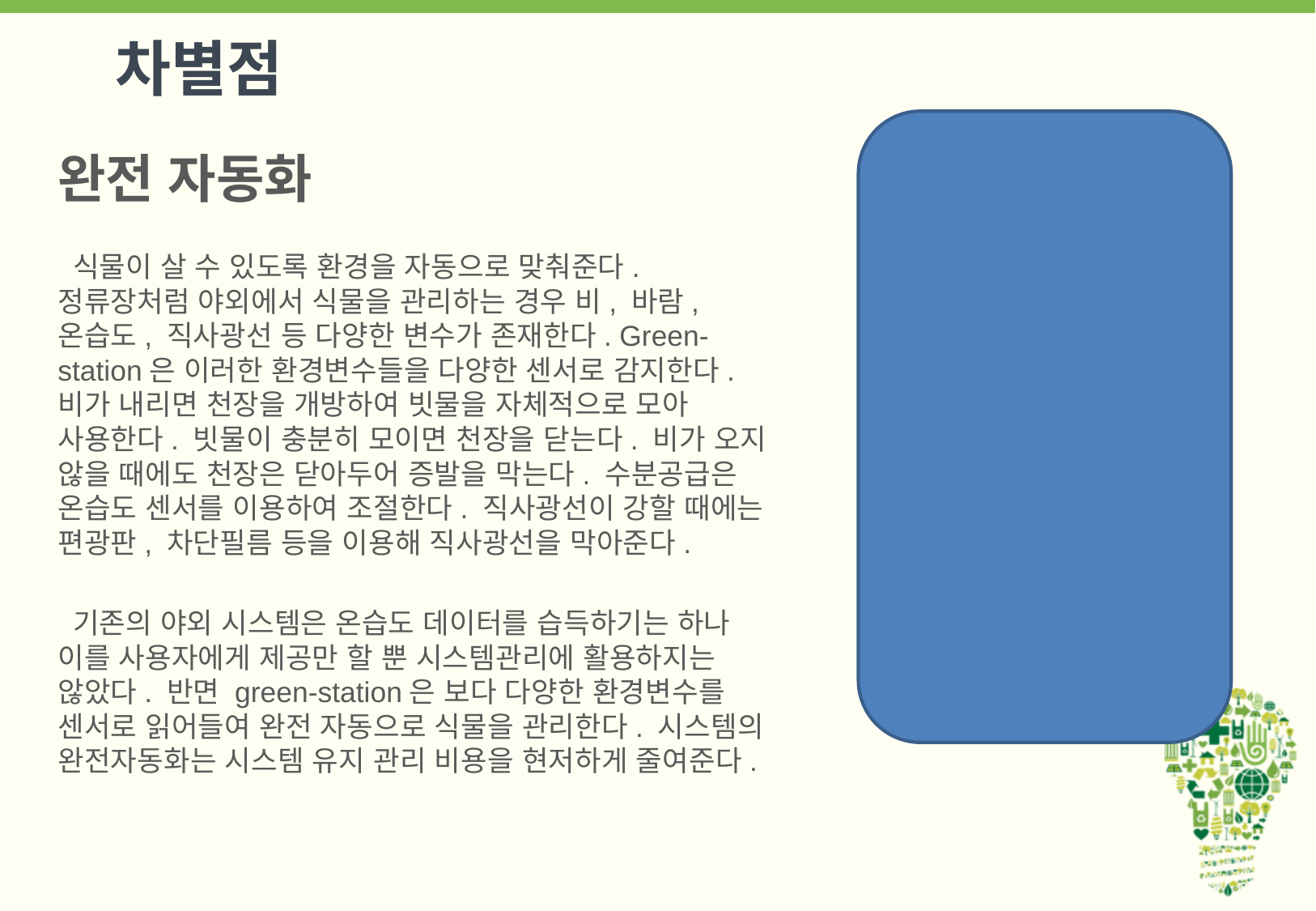

# 차별점

완전 자동화
 식물이 살 수 있도록 환경을 자동으로 맞춰준다. 정류장처럼 야외에서 식물을 관리하는 경우 비, 바람, 온습도, 직사광선 등 다양한 변수가 존재한다. Green-station은 이러한 환경변수들을 다양한 센서로 감지한다. 비가 내리면 천장을 개방하여 빗물을 자체적으로 모아 사용한다. 빗물이 충분히 모이면 천장을 닫는다. 비가 오지 않을 때에도 천장은 닫아두어 증발을 막는다. 수분공급은 온습도 센서를 이용하여 조절한다. 직사광선이 강할 때에는 편광판, 차단필름 등을 이용해 직사광선을 막아준다.

 기존의 야외 시스템은 온습도 데이터를 습득하기는 하나 이를 사용자에게 제공만 할 뿐 시스템관리에 활용하지는 않았다. 반면 green-station은 보다 다양한 환경변수를 센서로 읽어들여 완전 자동으로 식물을 관리한다. 시스템의 완전자동화는 시스템 유지 관리 비용을 현저하게 줄여준다.